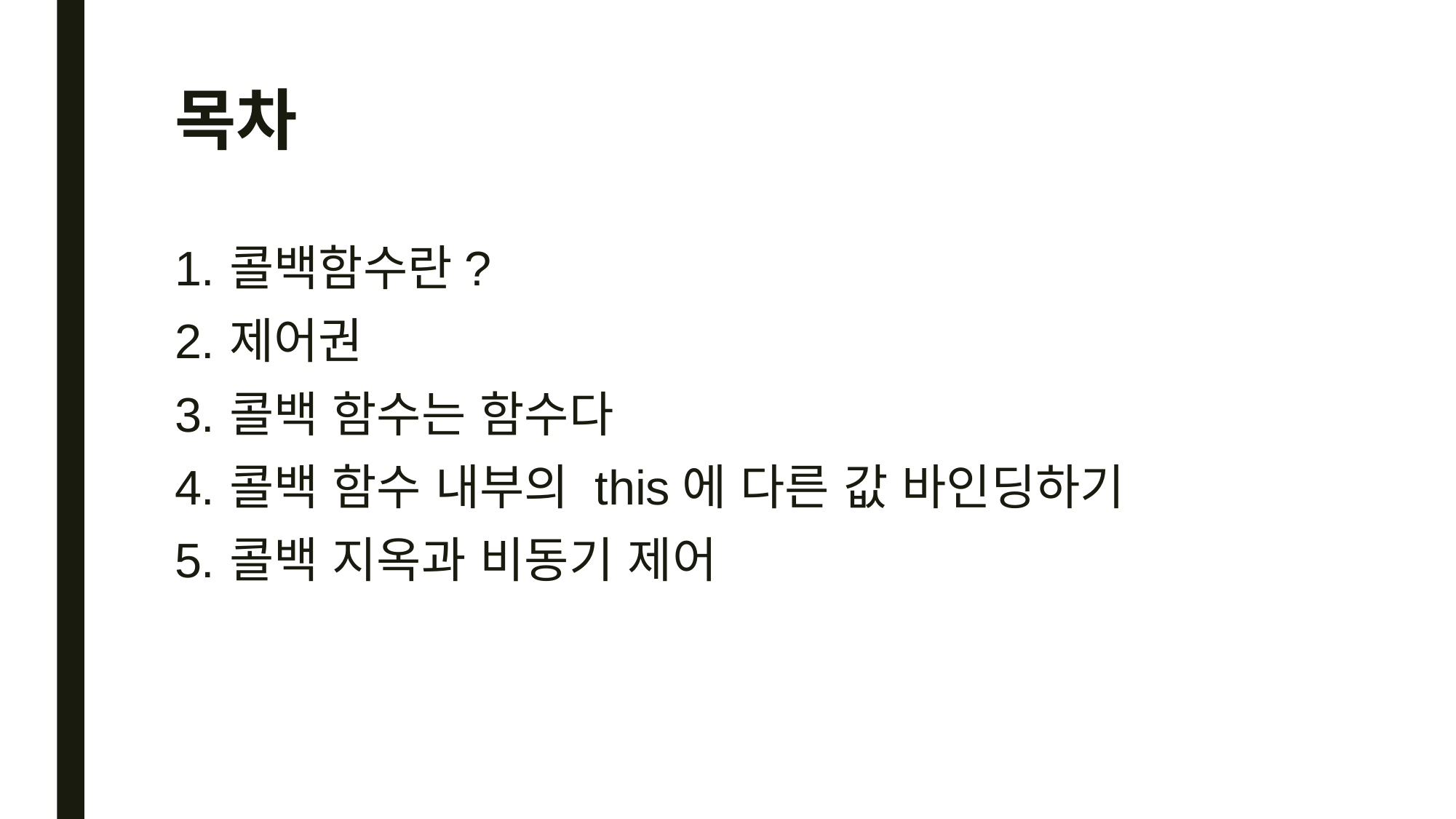

# 목차
콜백함수란?
제어권
콜백 함수는 함수다
콜백 함수 내부의 this에 다른 값 바인딩하기
콜백 지옥과 비동기 제어